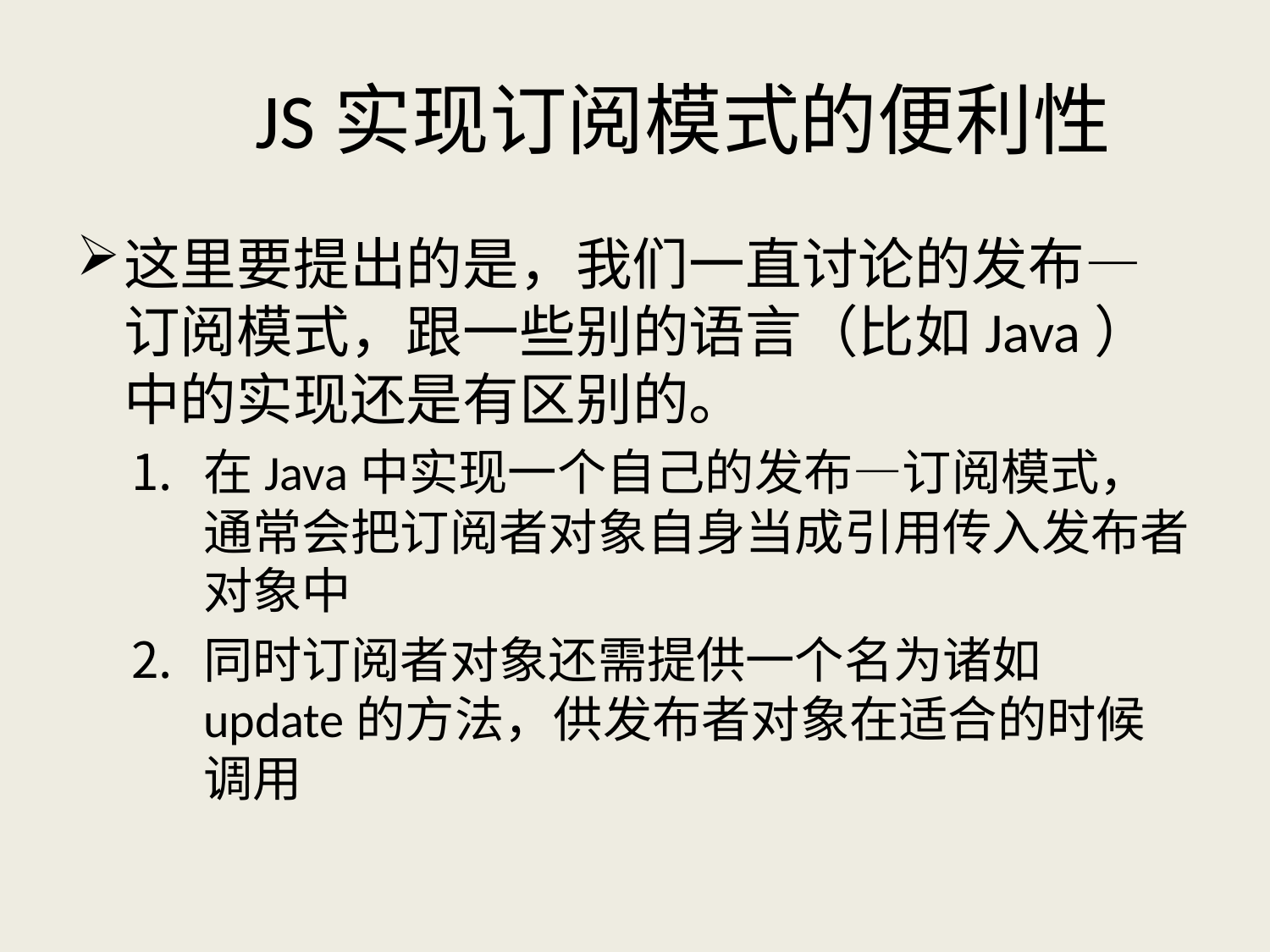

# JS实现订阅模式的便利性
这里要提出的是，我们一直讨论的发布—订阅模式，跟一些别的语言（比如Java）中的实现还是有区别的。
在Java中实现一个自己的发布—订阅模式，通常会把订阅者对象自身当成引用传入发布者对象中
同时订阅者对象还需提供一个名为诸如update的方法，供发布者对象在适合的时候调用